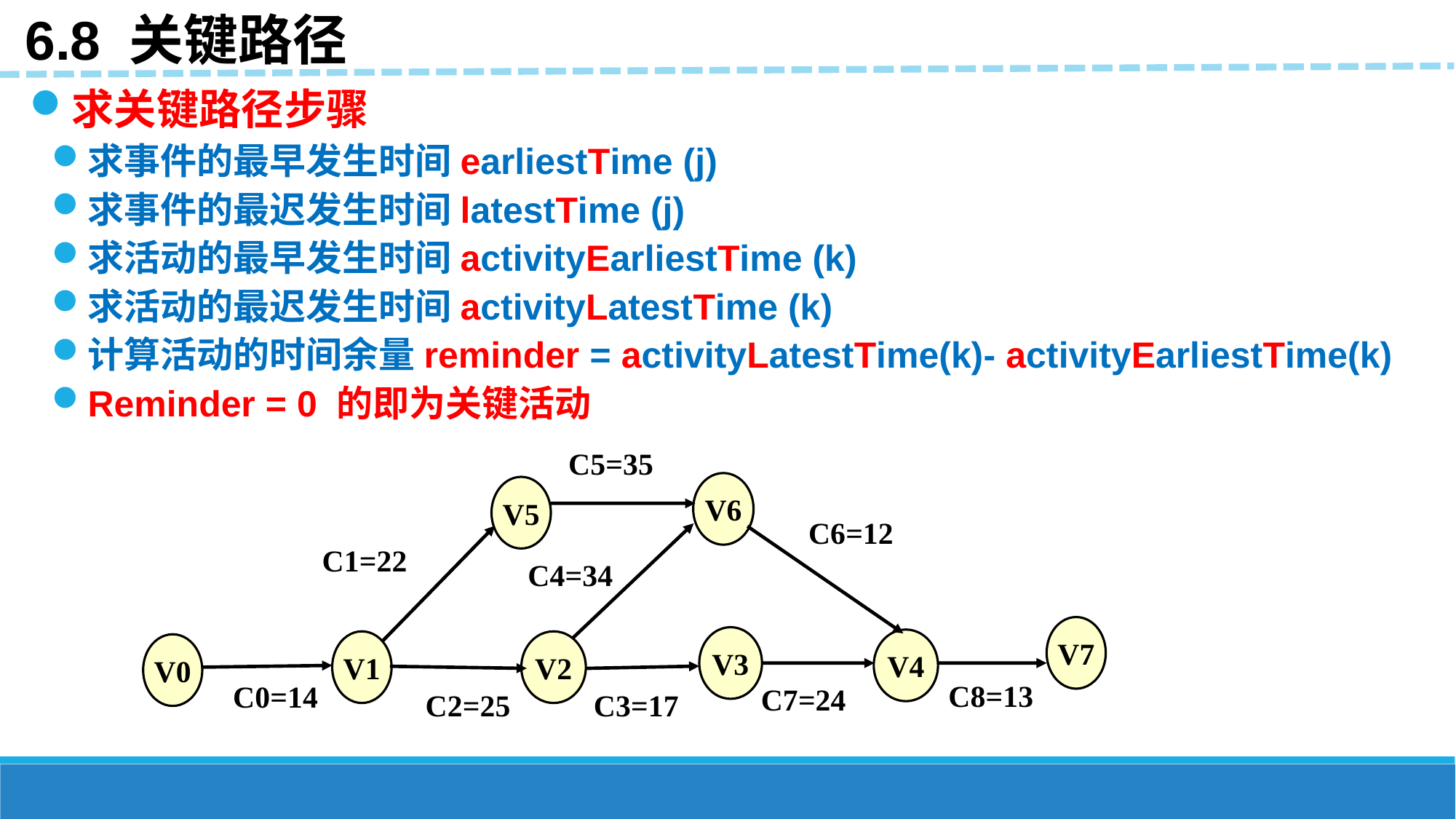

6.8 关键路径
求关键路径步骤
求事件的最早发生时间earliestTime (j)
求事件的最迟发生时间latestTime (j)
求活动的最早发生时间activityEarliestTime (k)
求活动的最迟发生时间activityLatestTime (k)
计算活动的时间余量reminder = activityLatestTime(k)- activityEarliestTime(k)
Reminder = 0 的即为关键活动
C5=35
V6
V5

C6=12

C1=22
C4=34
V7
V3
V4
V1
V2
V0

C8=13
C0=14
C7=24
C2=25
C3=17